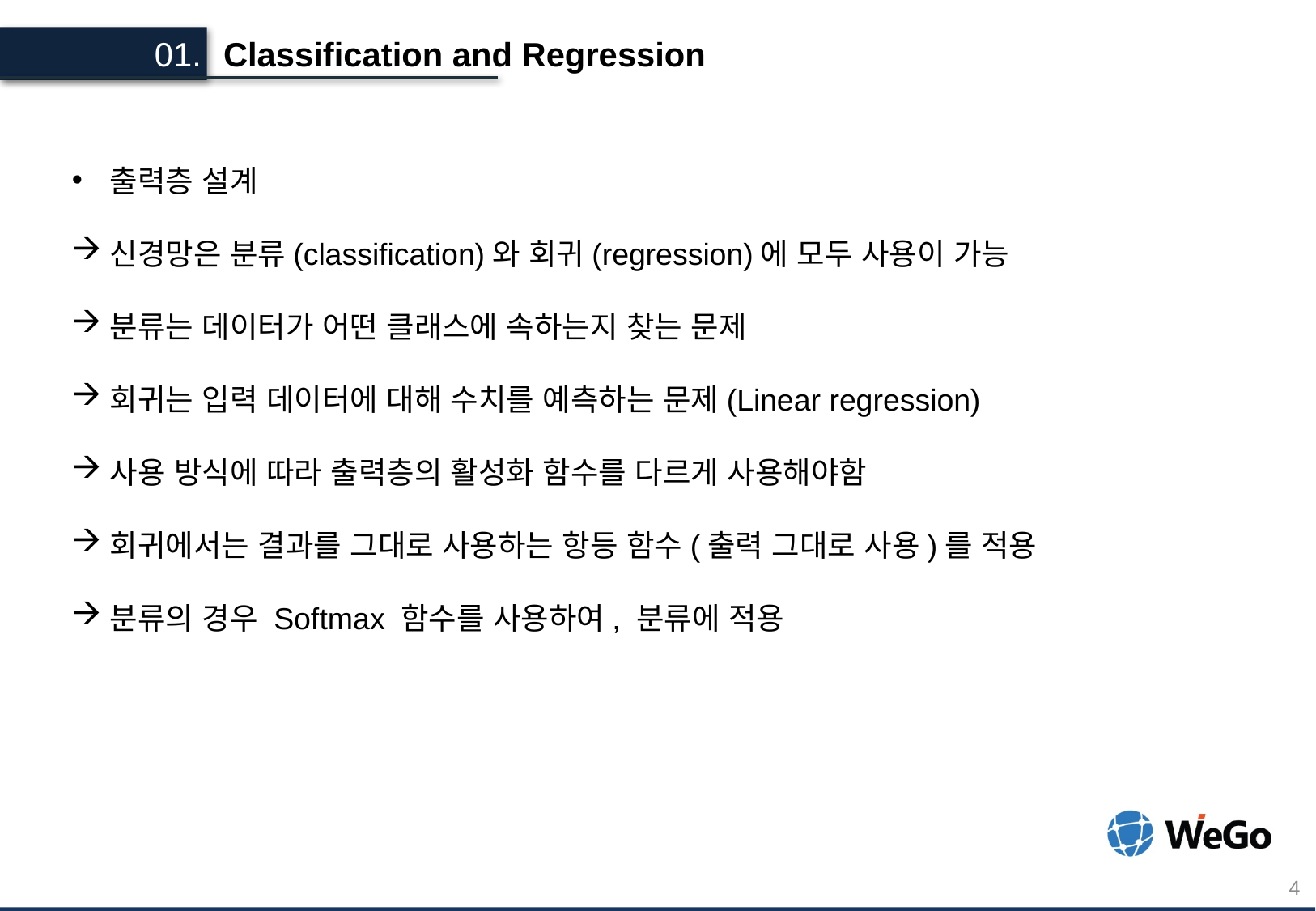

Classification and Regression

01.
출력층 설계
신경망은 분류(classification)와 회귀(regression)에 모두 사용이 가능
분류는 데이터가 어떤 클래스에 속하는지 찾는 문제
회귀는 입력 데이터에 대해 수치를 예측하는 문제(Linear regression)
사용 방식에 따라 출력층의 활성화 함수를 다르게 사용해야함
회귀에서는 결과를 그대로 사용하는 항등 함수(출력 그대로 사용)를 적용
분류의 경우 Softmax 함수를 사용하여, 분류에 적용
4